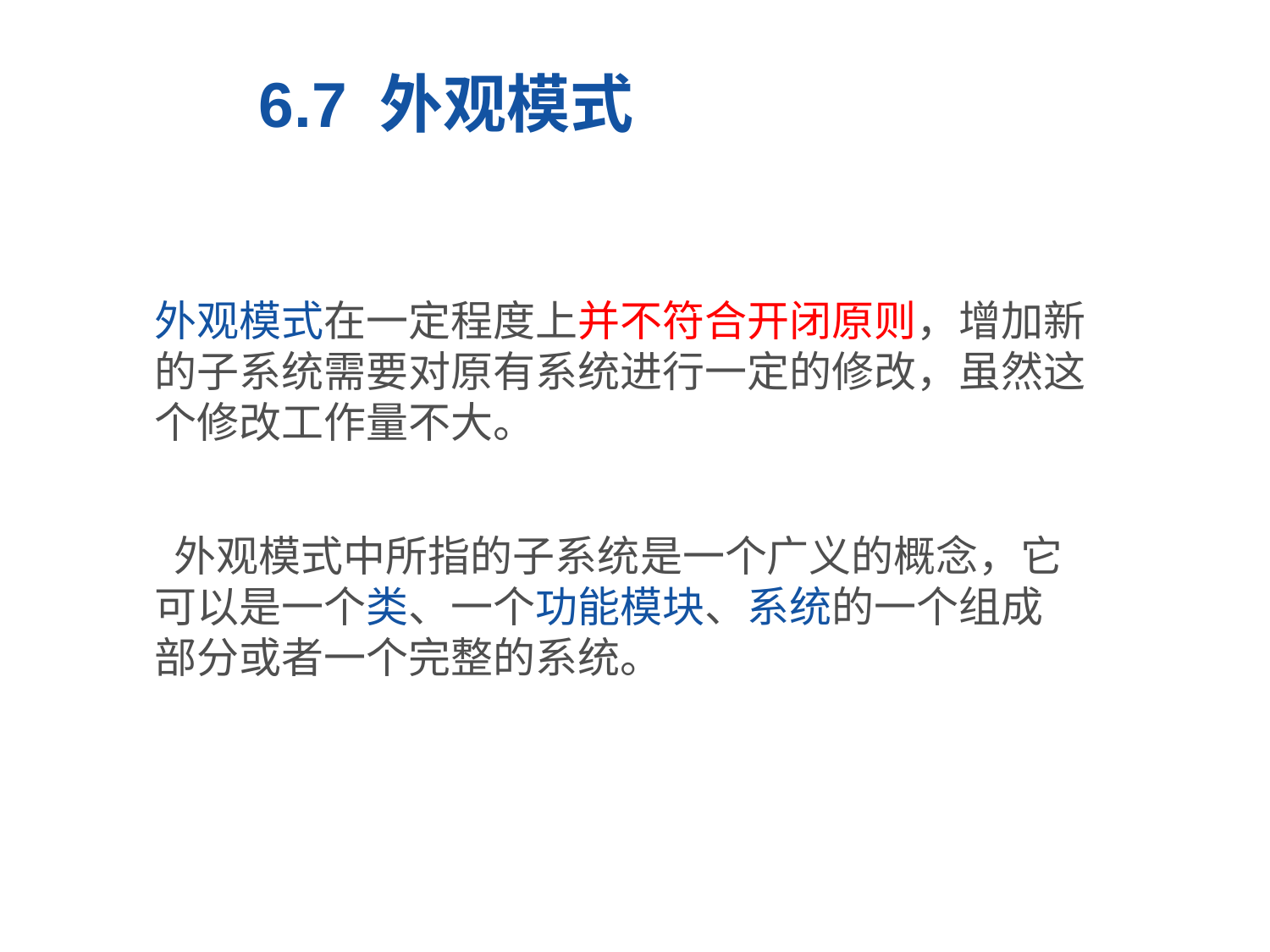

6.7 外观模式

外观模式在一定程度上并不符合开闭原则，增加新的子系统需要对原有系统进行一定的修改，虽然这个修改工作量不大。

 外观模式中所指的子系统是一个广义的概念，它可以是一个类、一个功能模块、系统的一个组成部分或者一个完整的系统。